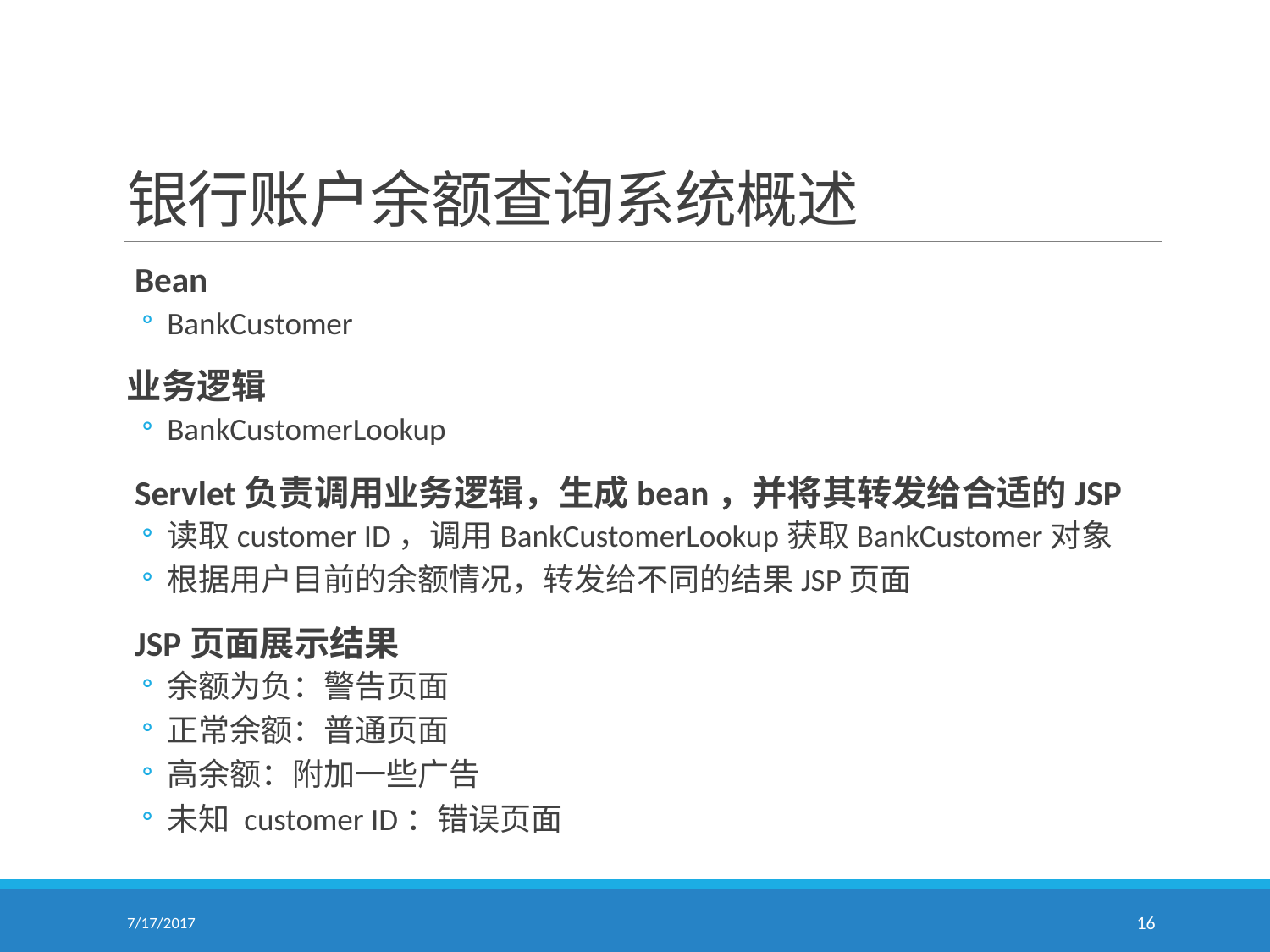

# 银行账户余额查询系统概述
 Bean
BankCustomer
业务逻辑
BankCustomerLookup
 Servlet负责调用业务逻辑，生成bean，并将其转发给合适的JSP
读取customer ID，调用BankCustomerLookup获取BankCustomer对象
根据用户目前的余额情况，转发给不同的结果JSP页面
 JSP页面展示结果
余额为负：警告页面
正常余额：普通页面
高余额：附加一些广告
未知 customer ID：错误页面

7/17/2017

16